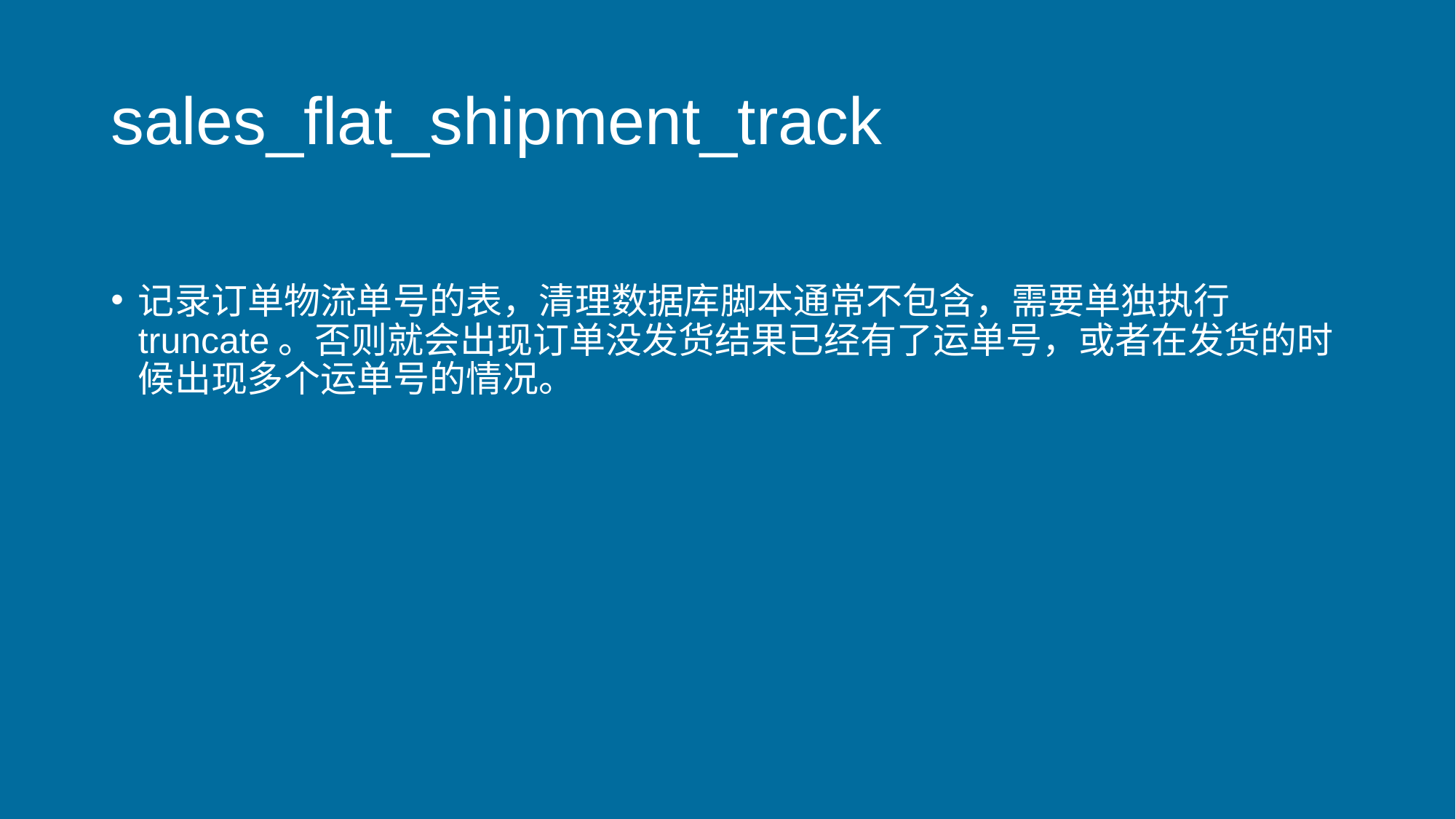

# sales_flat_shipment_track

记录订单物流单号的表，清理数据库脚本通常不包含，需要单独执行truncate。否则就会出现订单没发货结果已经有了运单号，或者在发货的时候出现多个运单号的情况。